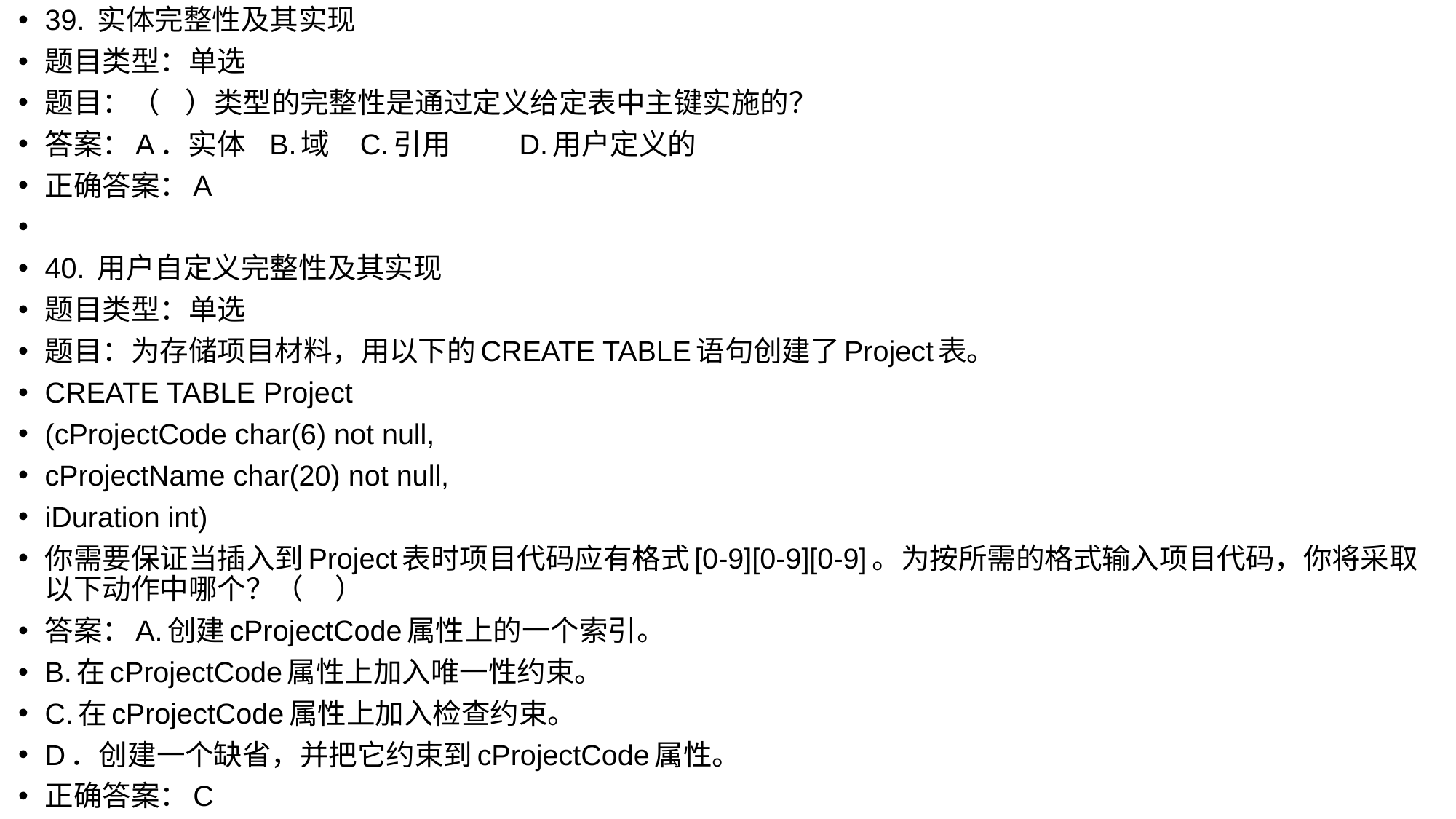

39. 实体完整性及其实现
题目类型：单选
题目：（    ）类型的完整性是通过定义给定表中主键实施的？
答案：A．实体   B.域    C.引用          D.用户定义的
正确答案：A

40. 用户自定义完整性及其实现
题目类型：单选
题目：为存储项目材料，用以下的CREATE TABLE语句创建了Project表。
CREATE TABLE Project
(cProjectCode char(6) not null,
cProjectName char(20) not null,
iDuration int)
你需要保证当插入到Project表时项目代码应有格式[0-9][0-9][0-9]。为按所需的格式输入项目代码，你将采取以下动作中哪个？（     ）
答案：A.创建cProjectCode属性上的一个索引。
B.在cProjectCode属性上加入唯一性约束。
C.在cProjectCode属性上加入检查约束。
D．创建一个缺省，并把它约束到cProjectCode属性。
正确答案：C
#